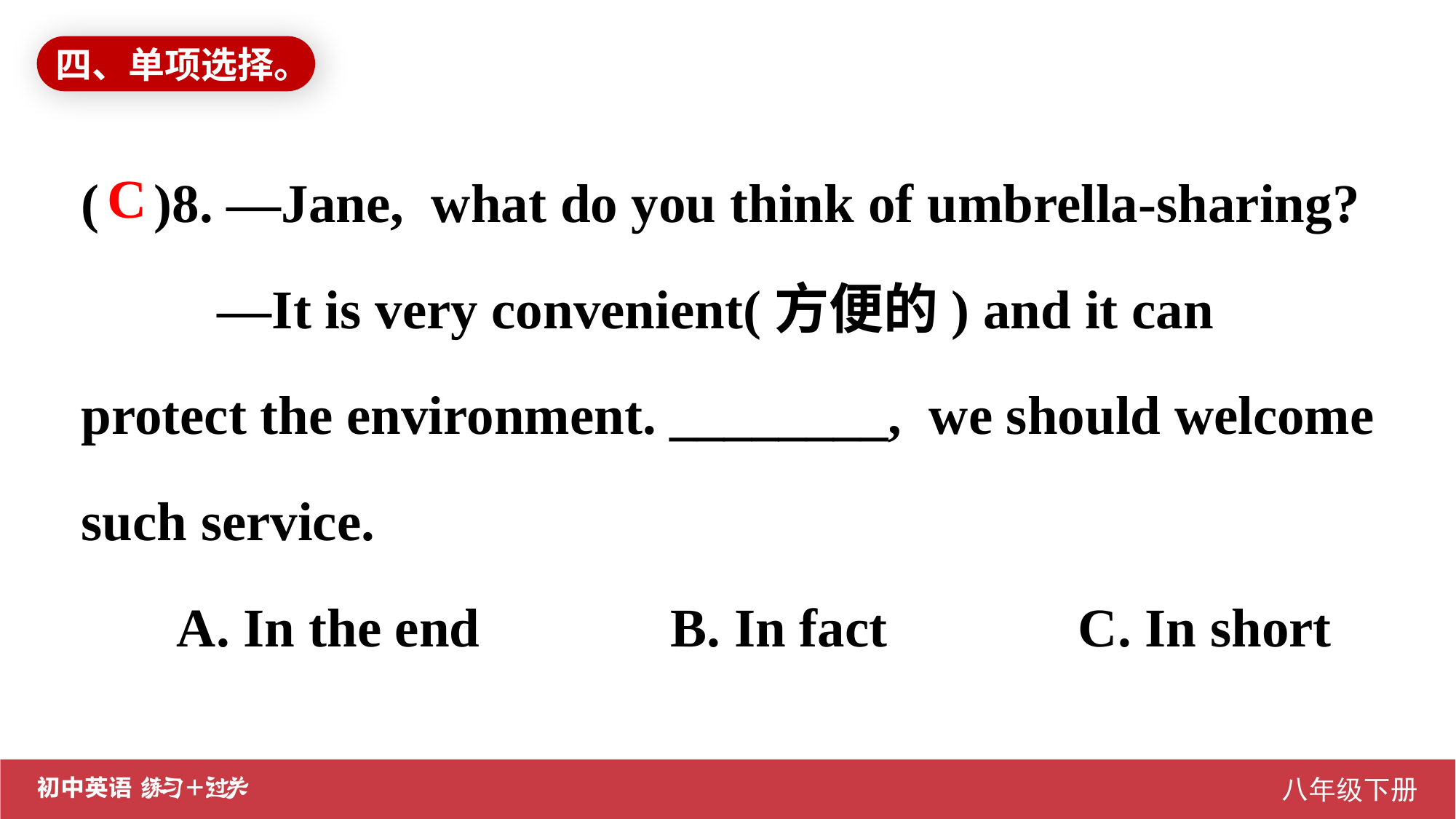

四、单项选择。
(    )8. —Jane,  what do you think of umbrella-sharing?
          —It is very convenient(方便的) and it can protect the environment. ________,  we should welcome such service.
       A. In the end              B. In fact              C. In short
C